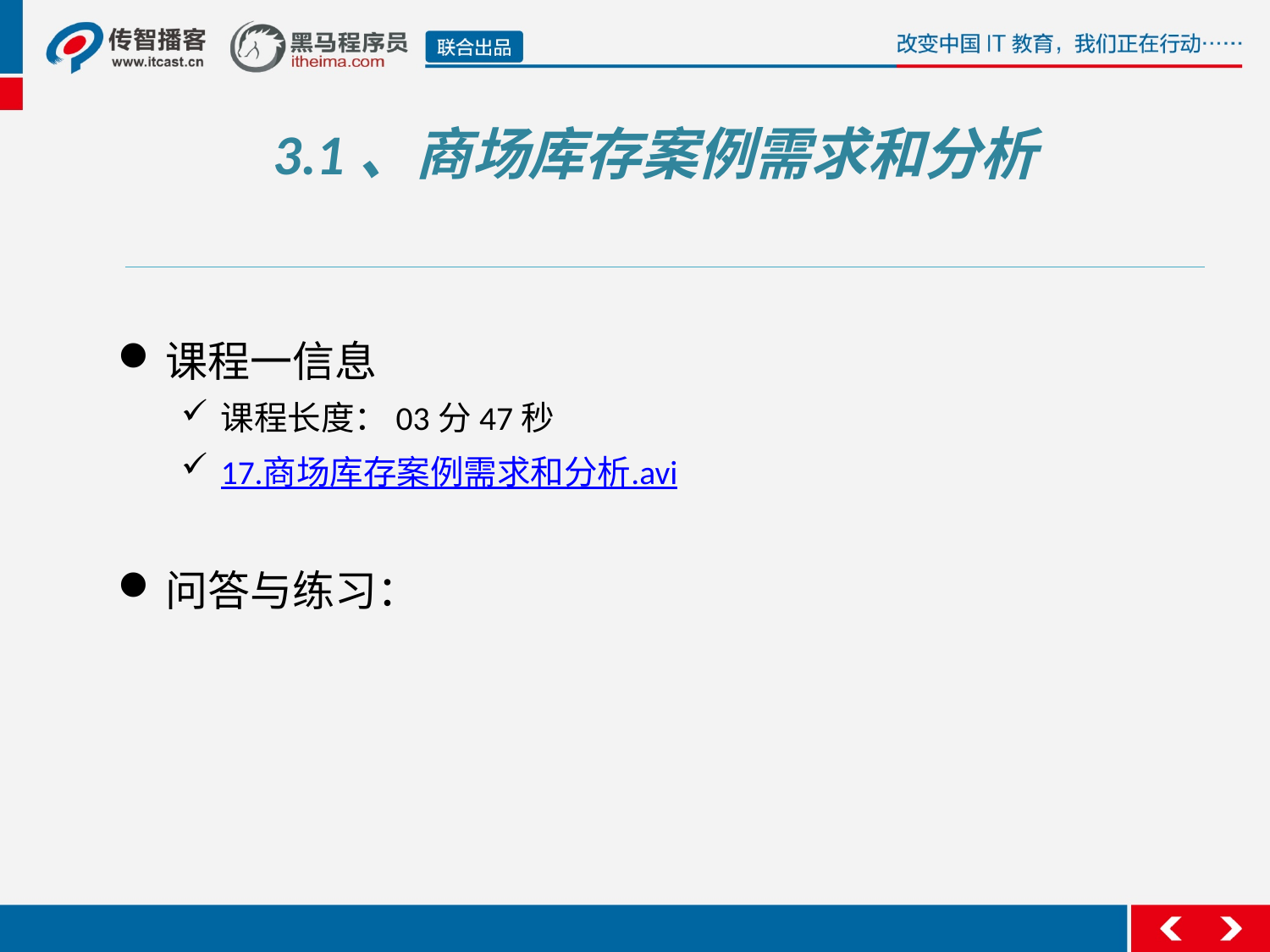

3.1、商场库存案例需求和分析

课程一信息
课程长度：03分47秒
17.商场库存案例需求和分析.avi

问答与练习：